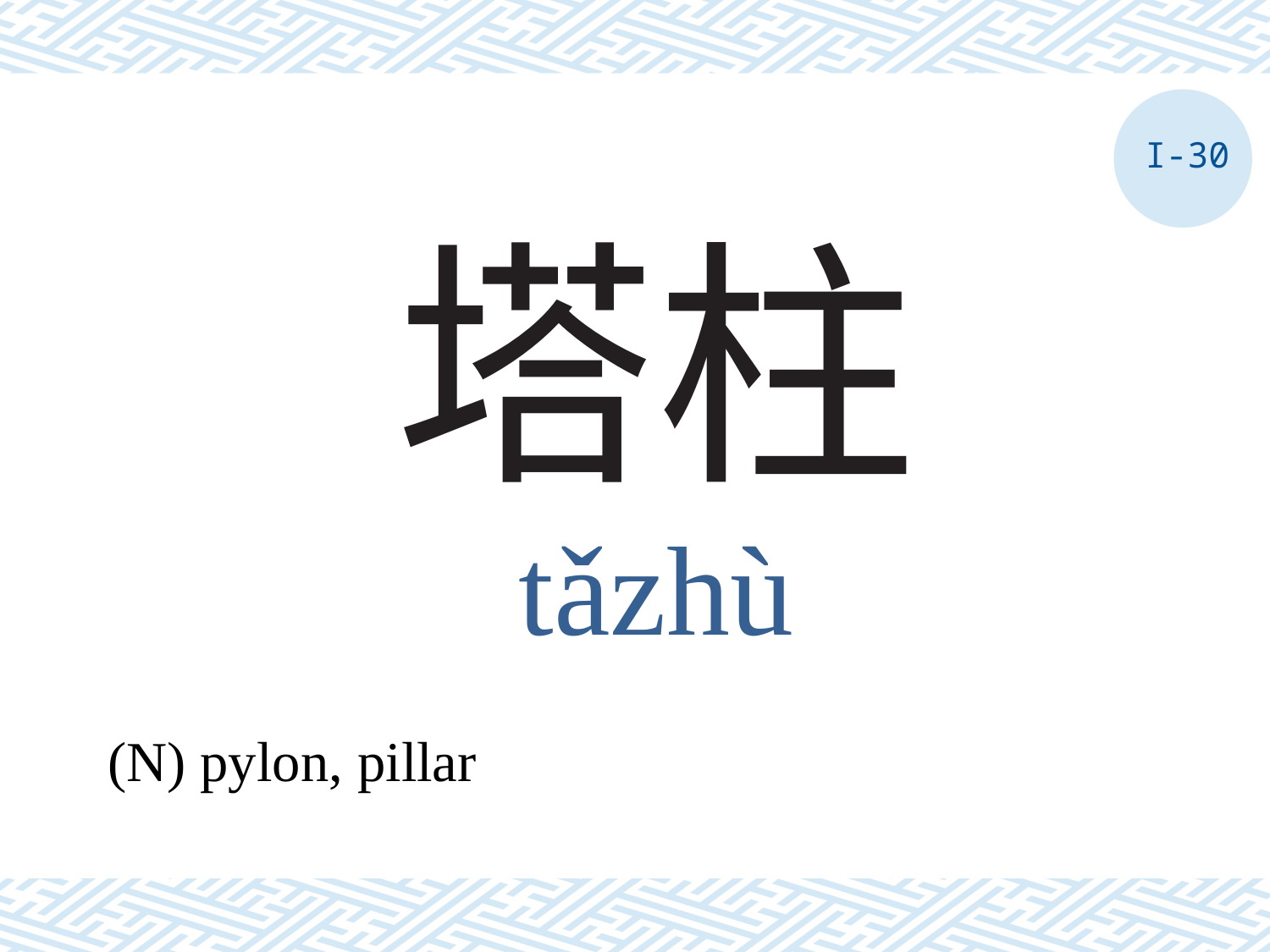

I-30

# 塔柱
tǎzhù
(N) pylon, pillar